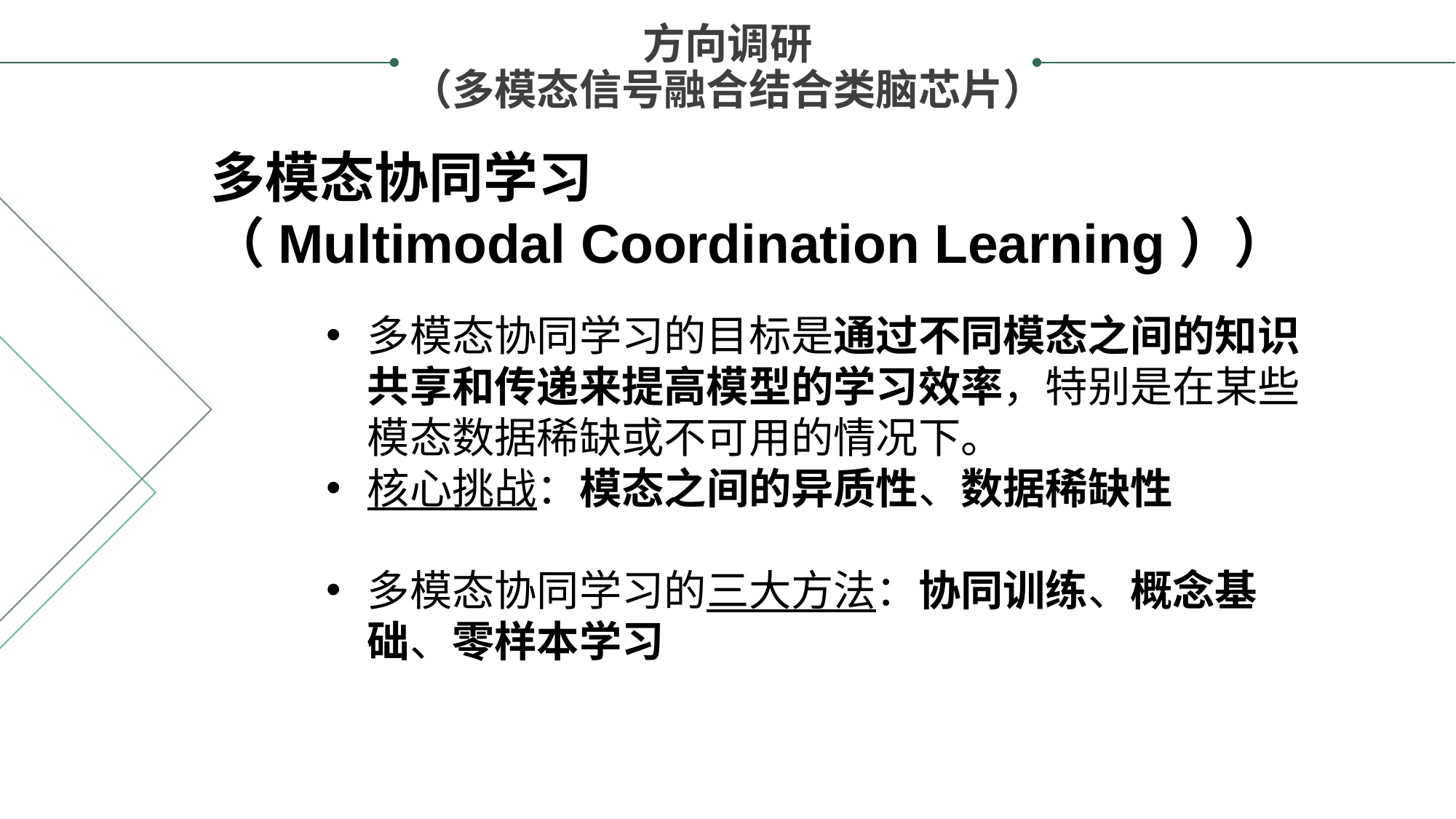

方向调研
（多模态信号融合结合类脑芯片）
多模态协同学习
（Multimodal Coordination Learning））

多模态协同学习的目标是通过不同模态之间的知识共享和传递来提高模型的学习效率，特别是在某些模态数据稀缺或不可用的情况下。
核心挑战：模态之间的异质性、数据稀缺性

多模态协同学习的三大方法：协同训练、概念基础、零样本学习